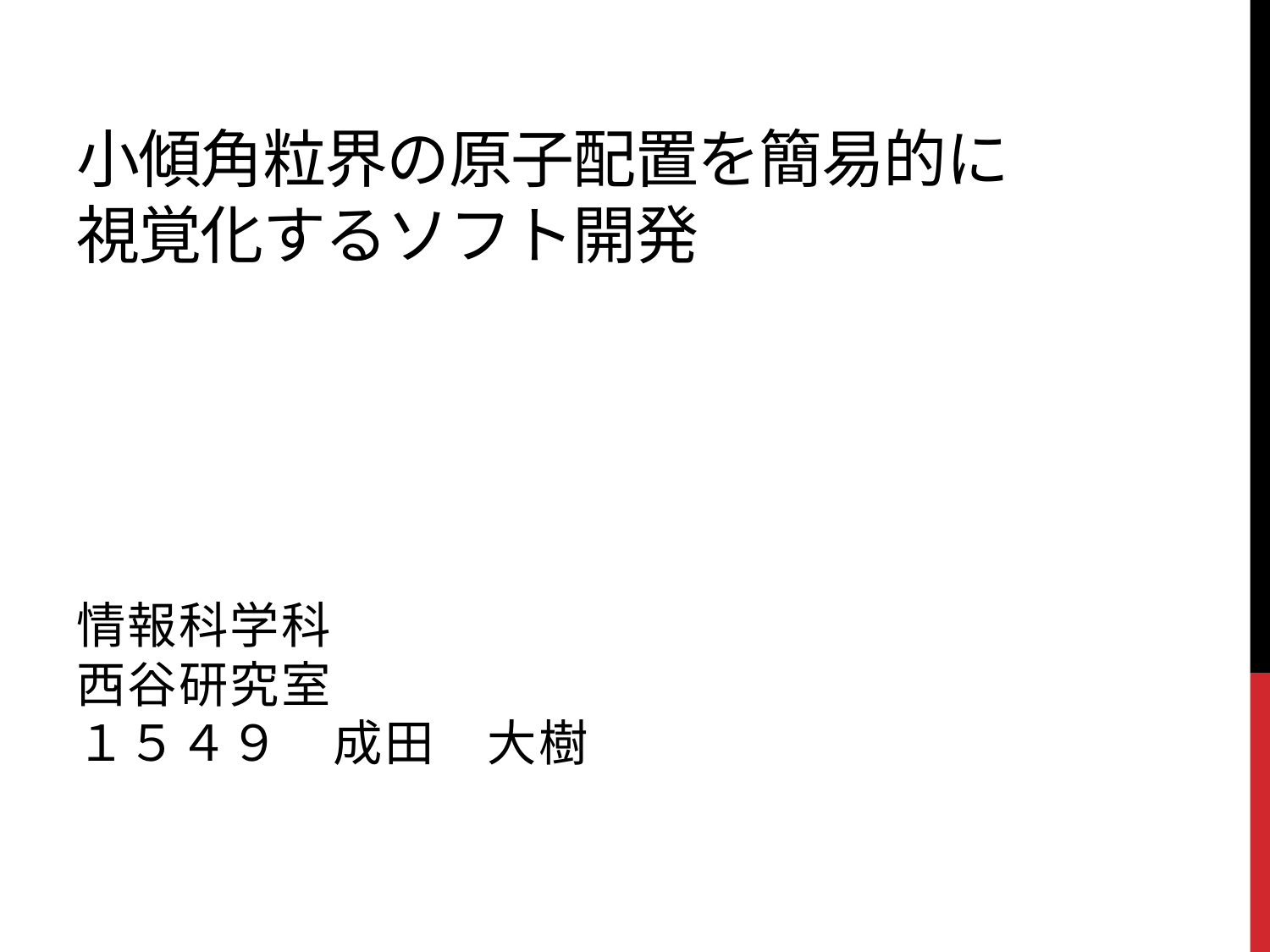

# 小傾角粒界の原子配置を簡易的に 視覚化するソフト開発
情報科学科
西谷研究室
１５４９　成田　大樹